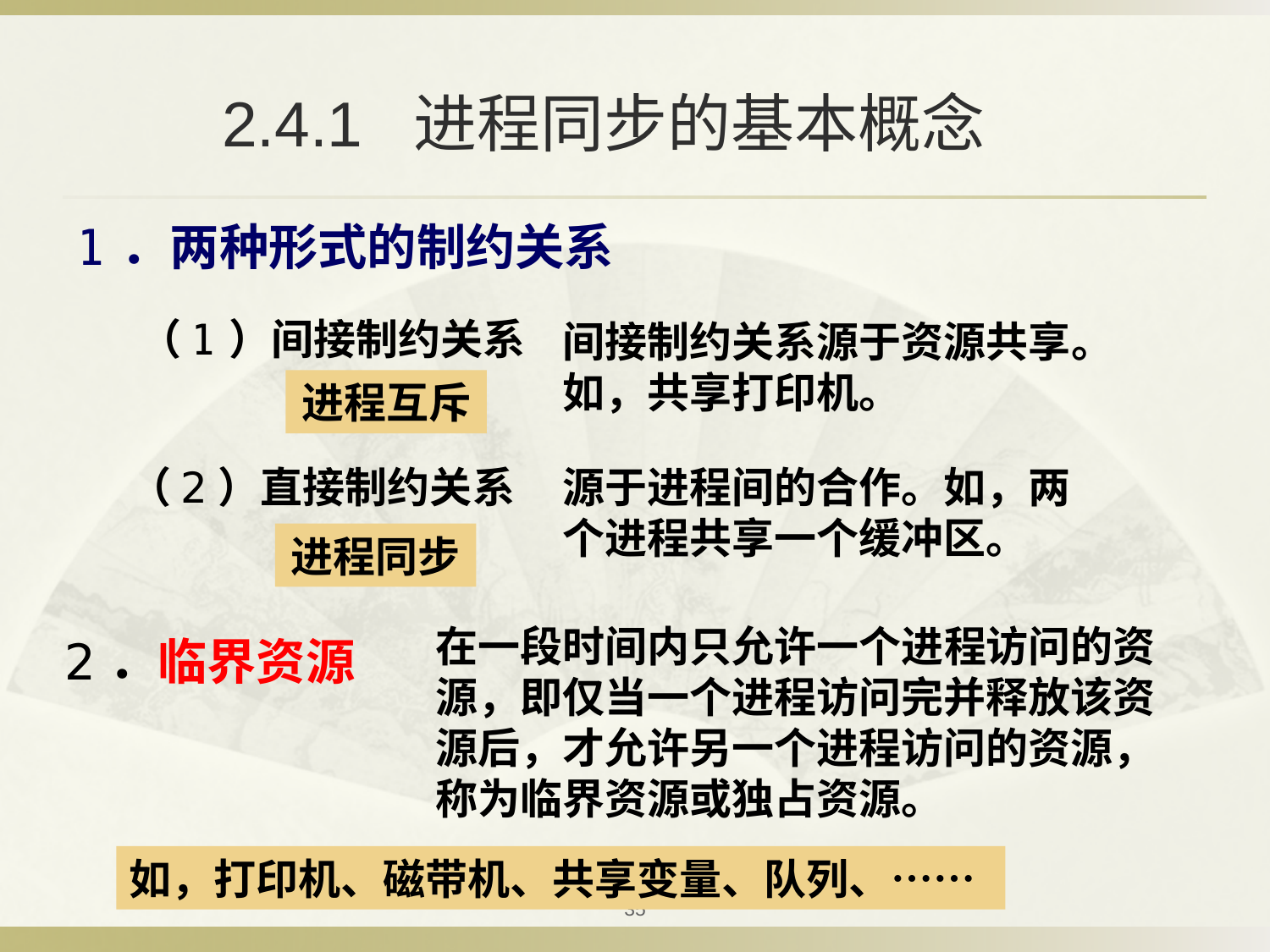

# 2.4.1  进程同步的基本概念
1．两种形式的制约关系
（1）间接制约关系
间接制约关系源于资源共享。如，共享打印机。
进程互斥
（2）直接制约关系
源于进程间的合作。如，两个进程共享一个缓冲区。
进程同步
在一段时间内只允许一个进程访问的资源，即仅当一个进程访问完并释放该资源后，才允许另一个进程访问的资源，称为临界资源或独占资源。
2．临界资源
如，打印机、磁带机、共享变量、队列、……
35